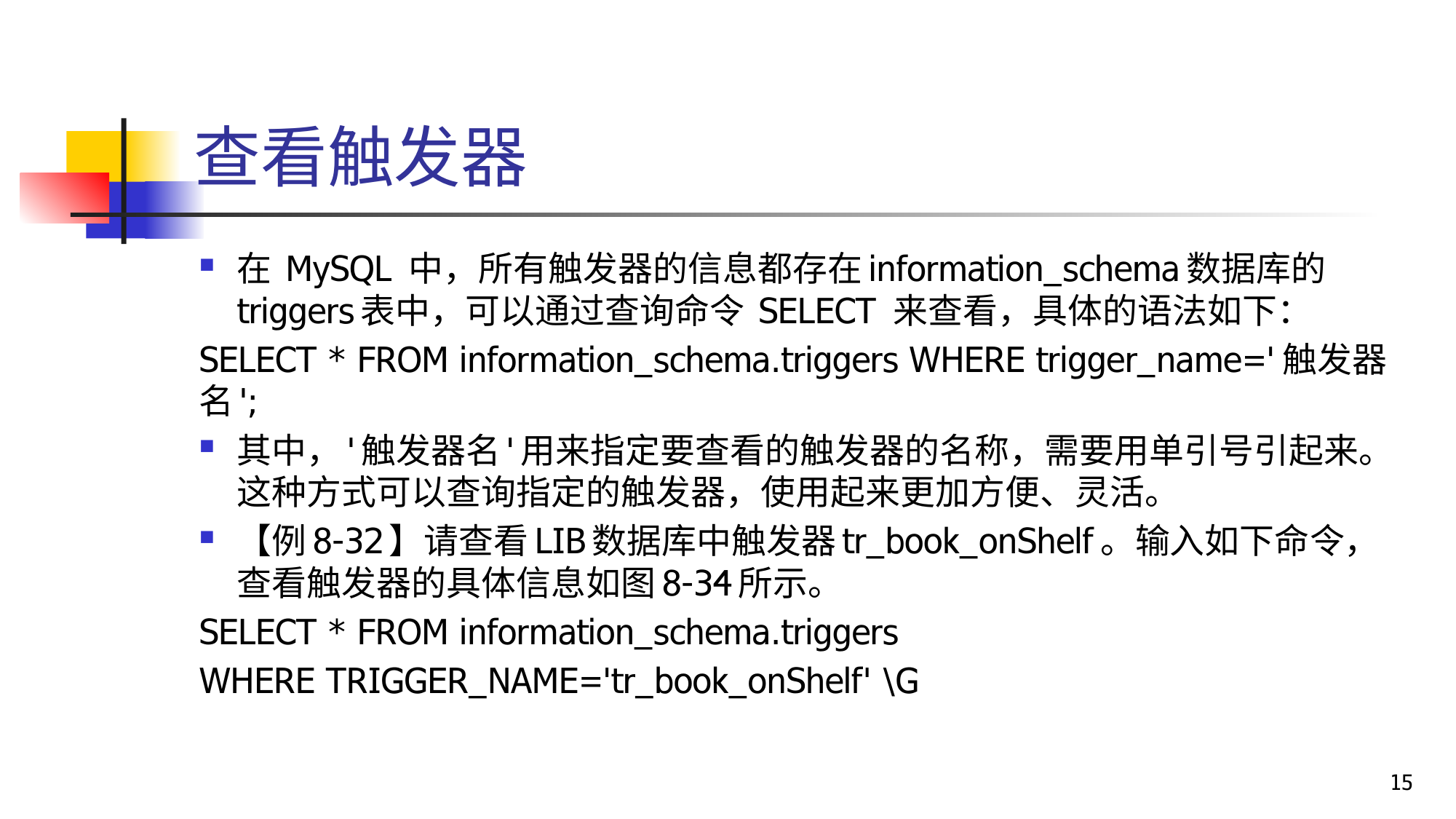

# 查看触发器
在 MySQL 中，所有触发器的信息都存在information_schema数据库的triggers表中，可以通过查询命令 SELECT 来查看，具体的语法如下：
SELECT * FROM information_schema.triggers WHERE trigger_name='触发器名';
其中，'触发器名'用来指定要查看的触发器的名称，需要用单引号引起来。这种方式可以查询指定的触发器，使用起来更加方便、灵活。
【例8-32】请查看LIB数据库中触发器tr_book_onShelf。输入如下命令，查看触发器的具体信息如图8-34所示。
SELECT * FROM information_schema.triggers
WHERE TRIGGER_NAME='tr_book_onShelf' \G

15